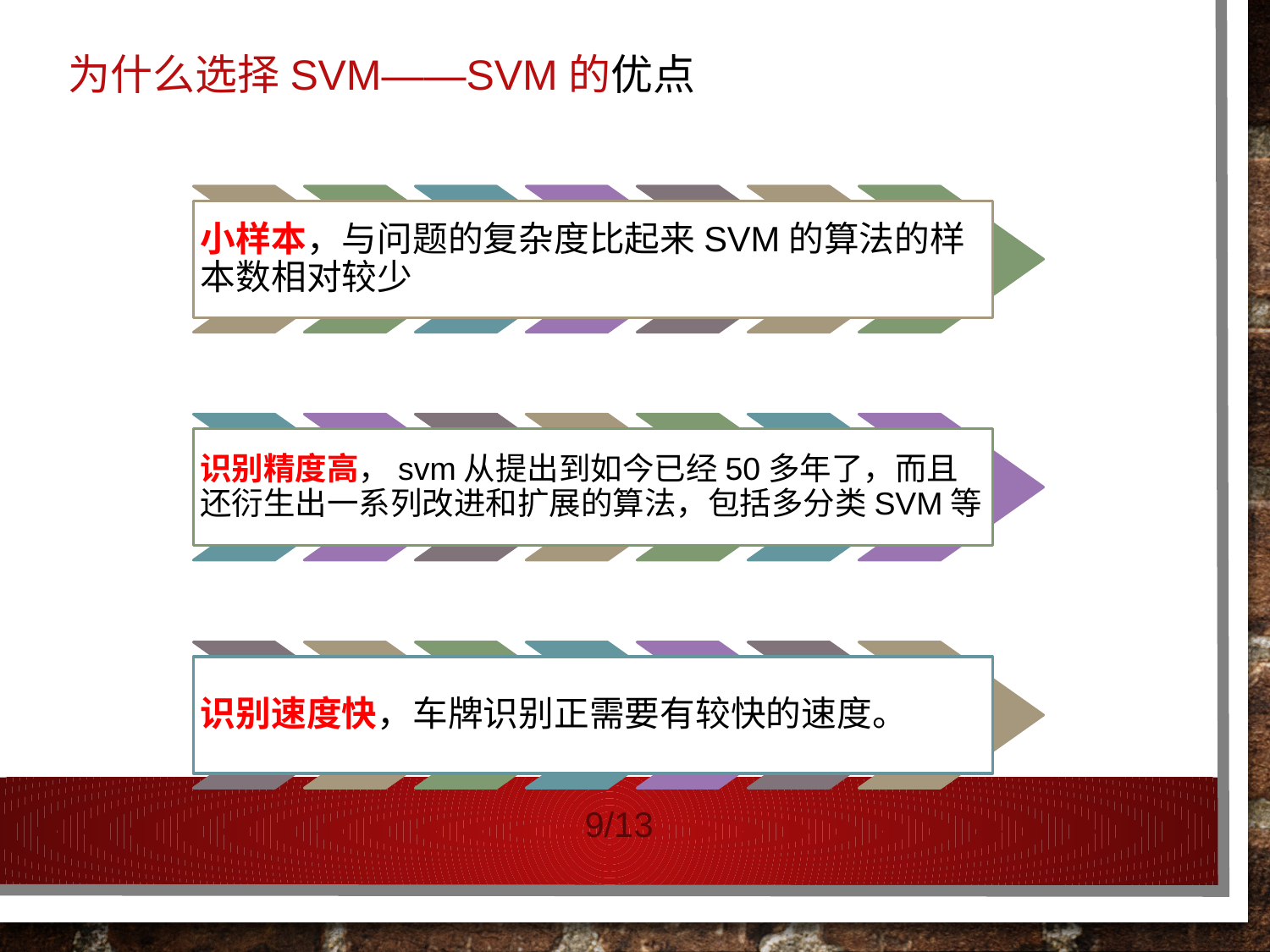

# 为什么选择svm——SVM的优点

小样本，与问题的复杂度比起来SVM的算法的样本数相对较少

识别精度高，svm从提出到如今已经50多年了，而且还衍生出一系列改进和扩展的算法，包括多分类SVM等

识别速度快，车牌识别正需要有较快的速度。
9/13